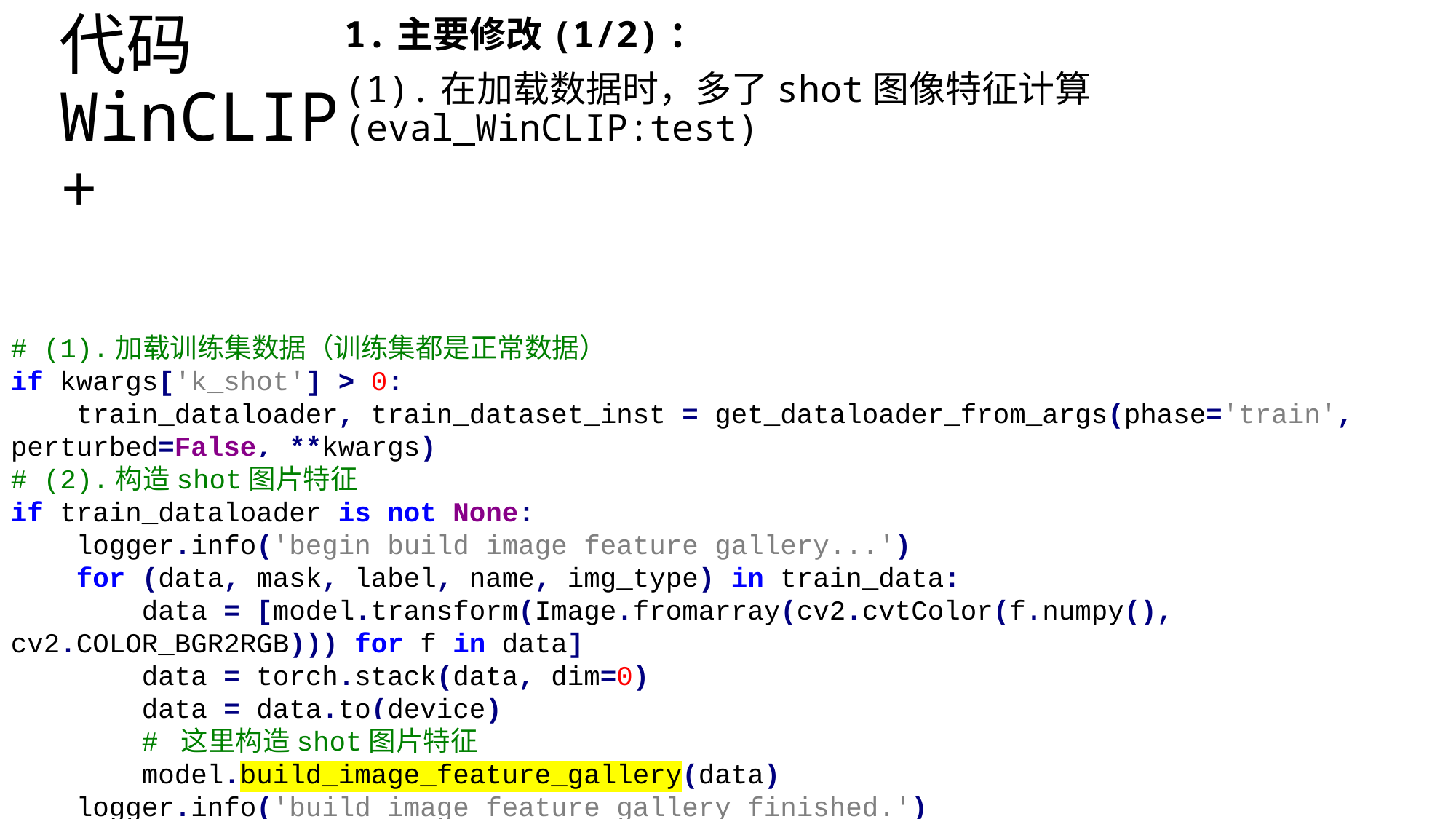

1.主要修改(1/2)：
(1).在加载数据时，多了shot图像特征计算(eval_WinCLIP:test)

# 代码 WinCLIP+
# (1).加载训练集数据（训练集都是正常数据）
if kwargs['k_shot'] > 0:
    train_dataloader, train_dataset_inst = get_dataloader_from_args(phase='train', perturbed=False, **kwargs)
# (2).构造shot图片特征
if train_dataloader is not None:
    logger.info('begin build image feature gallery...')
    for (data, mask, label, name, img_type) in train_data:
        data = [model.transform(Image.fromarray(cv2.cvtColor(f.numpy(), cv2.COLOR_BGR2RGB))) for f in data]
        data = torch.stack(data, dim=0)
        data = data.to(device)
        # 这里构造shot图片特征
        model.build_image_feature_gallery(data)
    logger.info('build image feature gallery finished.')